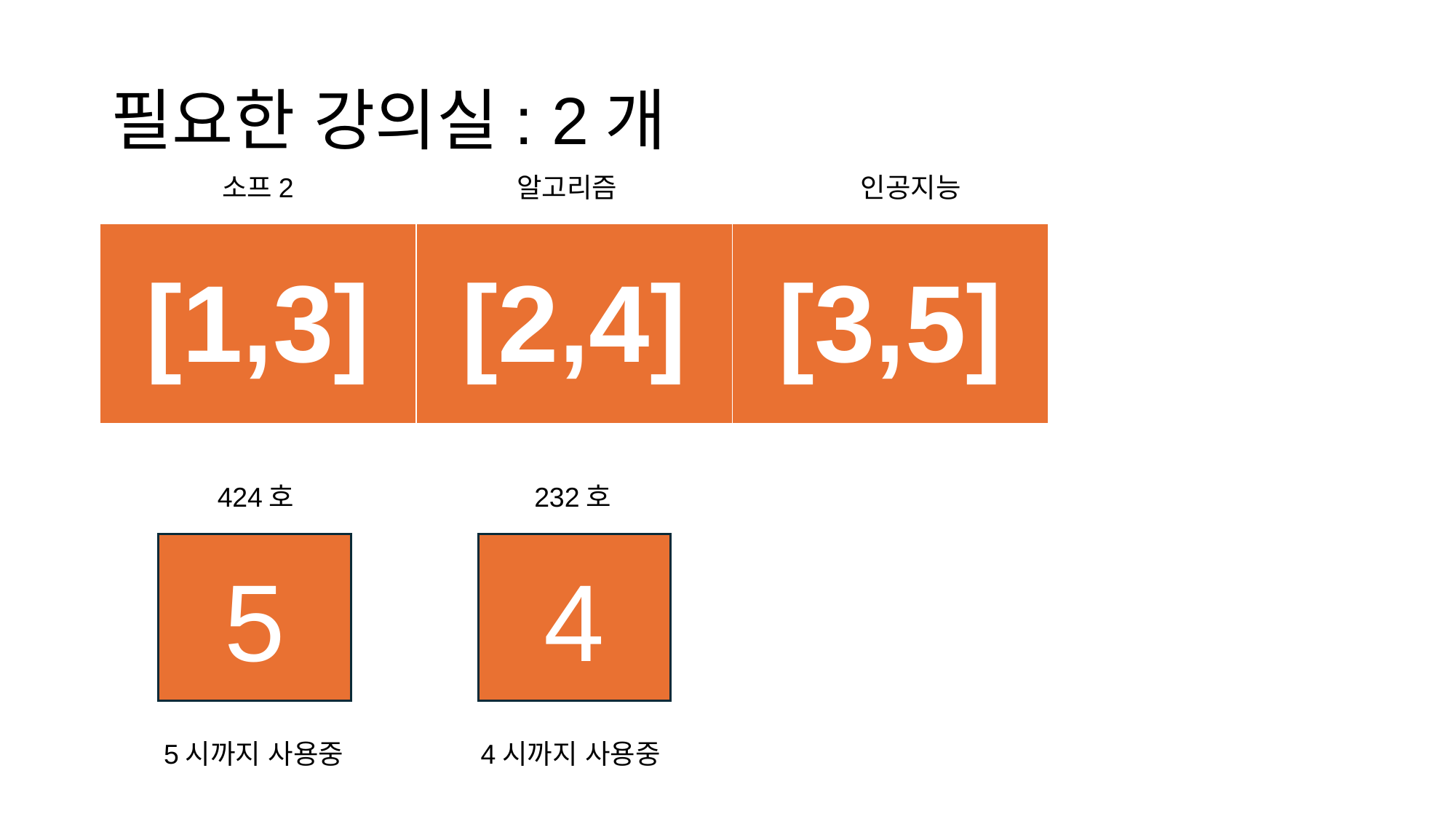

# 필요한 강의실: 2개
소프2
알고리즘
인공지능
| [1,3] | [2,4] | [3,5] |
| --- | --- | --- |
424호
232호
5
4
5시까지 사용중
4시까지 사용중